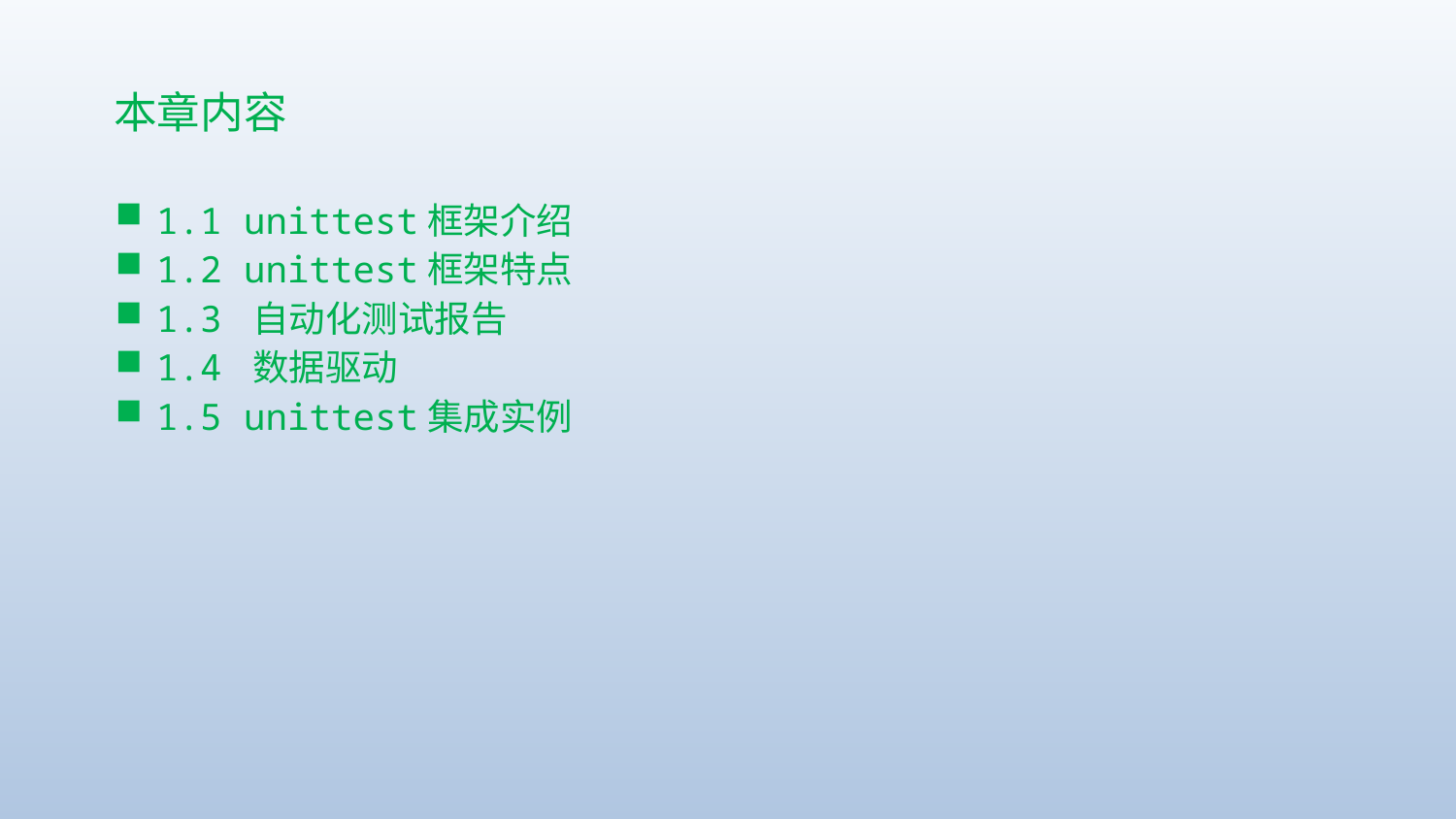

# 本章内容
1.1 unittest框架介绍
1.2 unittest框架特点
1.3 自动化测试报告
1.4 数据驱动
1.5 unittest集成实例